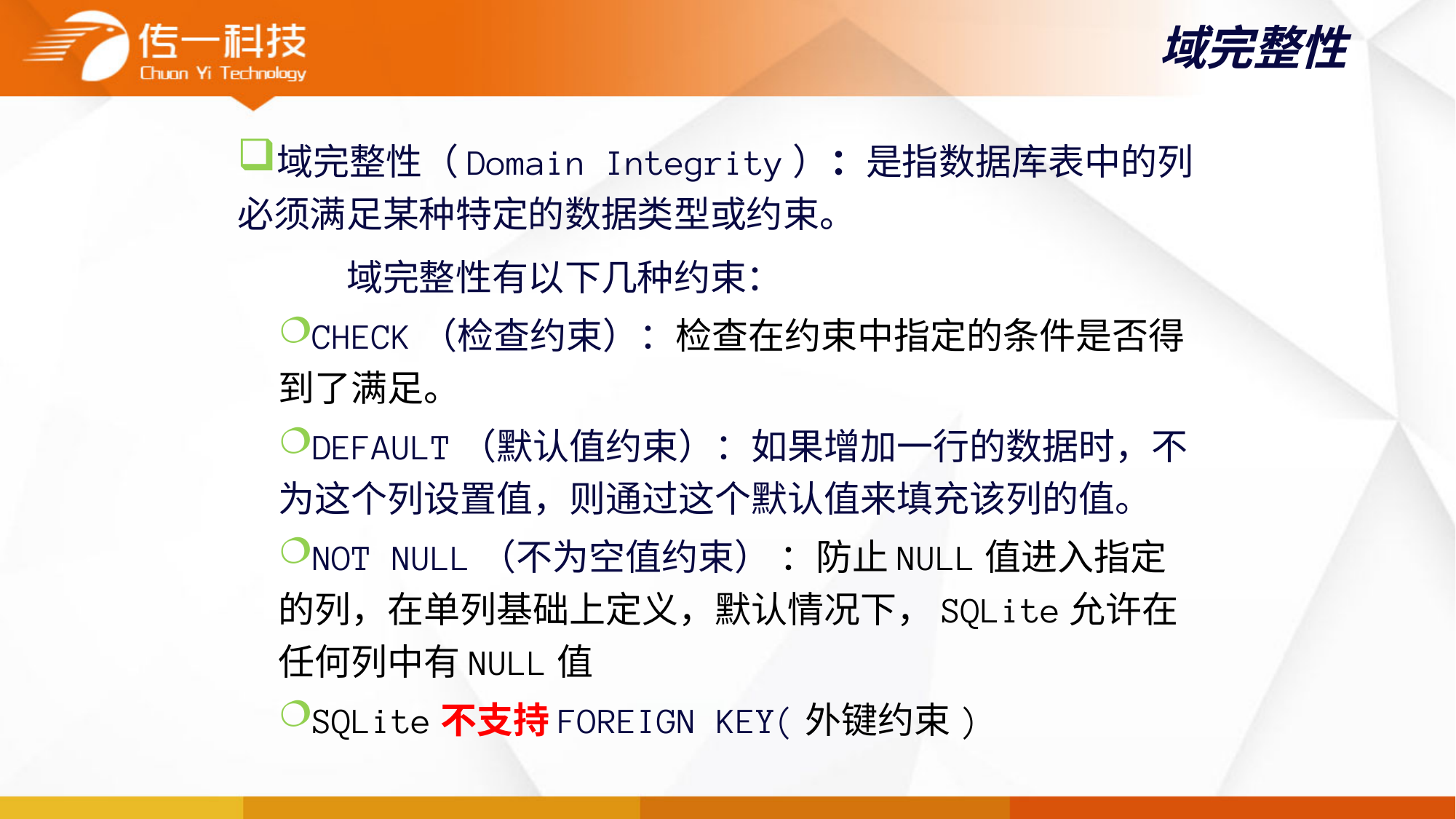

# 域完整性
域完整性（Domain Integrity）：是指数据库表中的列必须满足某种特定的数据类型或约束。
	域完整性有以下几种约束：
CHECK（检查约束）：检查在约束中指定的条件是否得到了满足。
DEFAULT（默认值约束）：如果增加一行的数据时，不为这个列设置值，则通过这个默认值来填充该列的值。
NOT NULL（不为空值约束） ：防止NULL值进入指定的列，在单列基础上定义，默认情况下，SQLite允许在任何列中有NULL值
SQLite不支持FOREIGN KEY(外键约束)